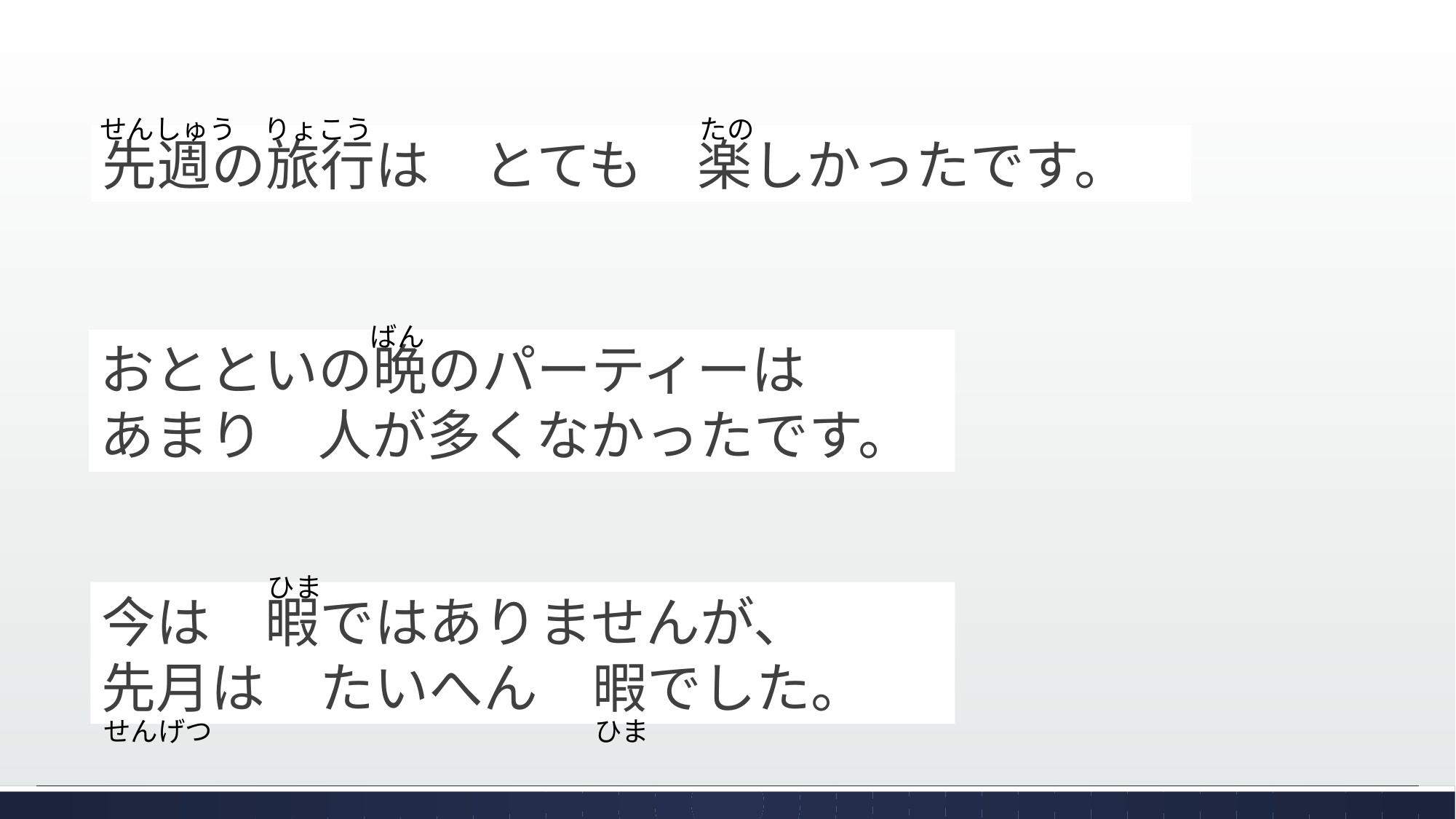

せんしゅう　りょこう　　　　　　　　　　　　たの
先週の旅行は　とても　楽しかったです。
ばん
おとといの晩のパーティーは　
あまり　人が多くなかったです。
ひま
今は　暇ではありませんが、
先月は　たいへん　暇でした。
せんげつ　　　　　　　　　　　　　　ひま